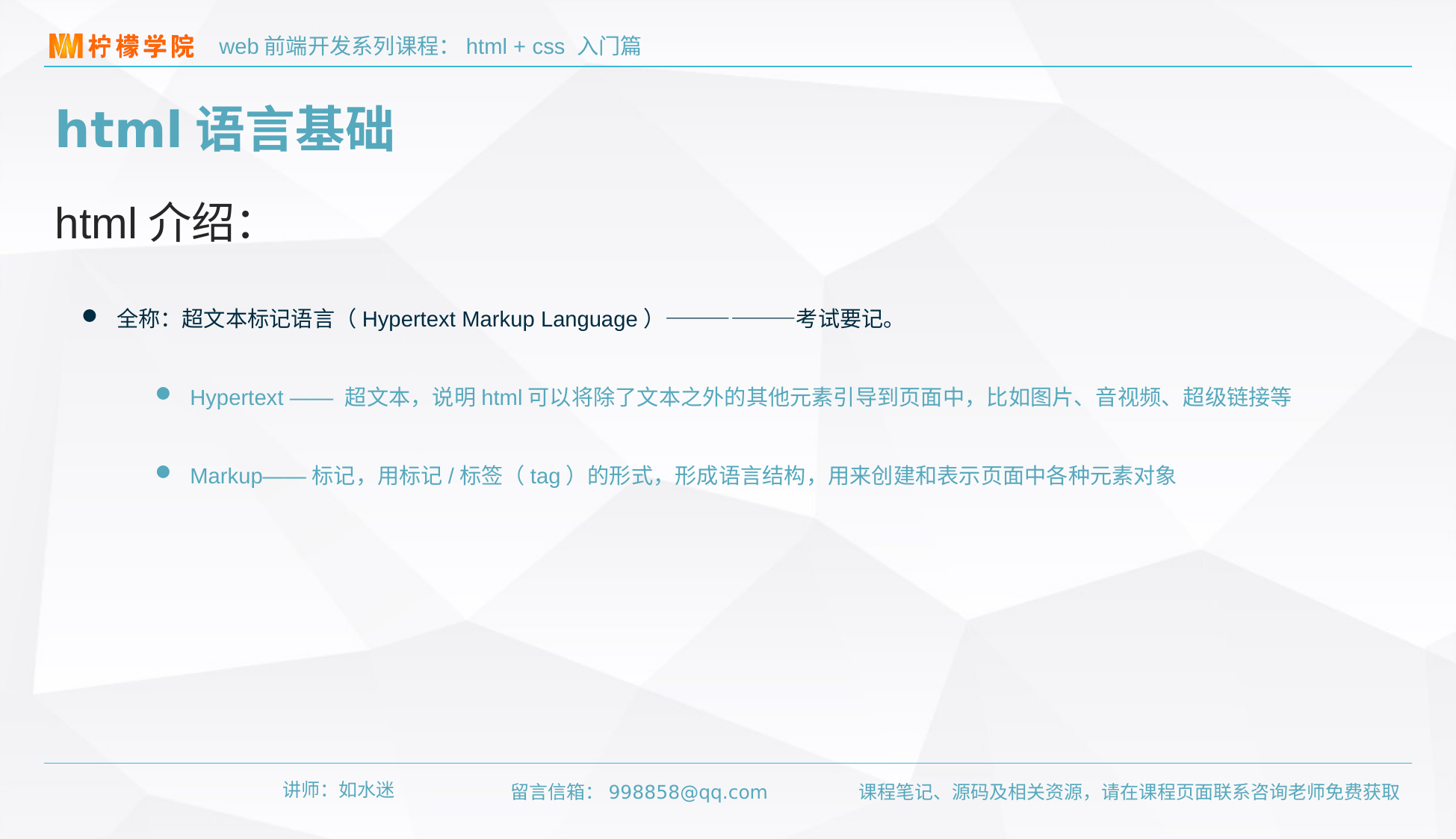

html语言基础
html介绍：
全称：超文本标记语言（Hypertext Markup Language）——————考试要记。

Hypertext —— 超文本，说明html可以将除了文本之外的其他元素引导到页面中，比如图片、音视频、超级链接等

Markup——标记，用标记/标签（tag）的形式，形成语言结构，用来创建和表示页面中各种元素对象